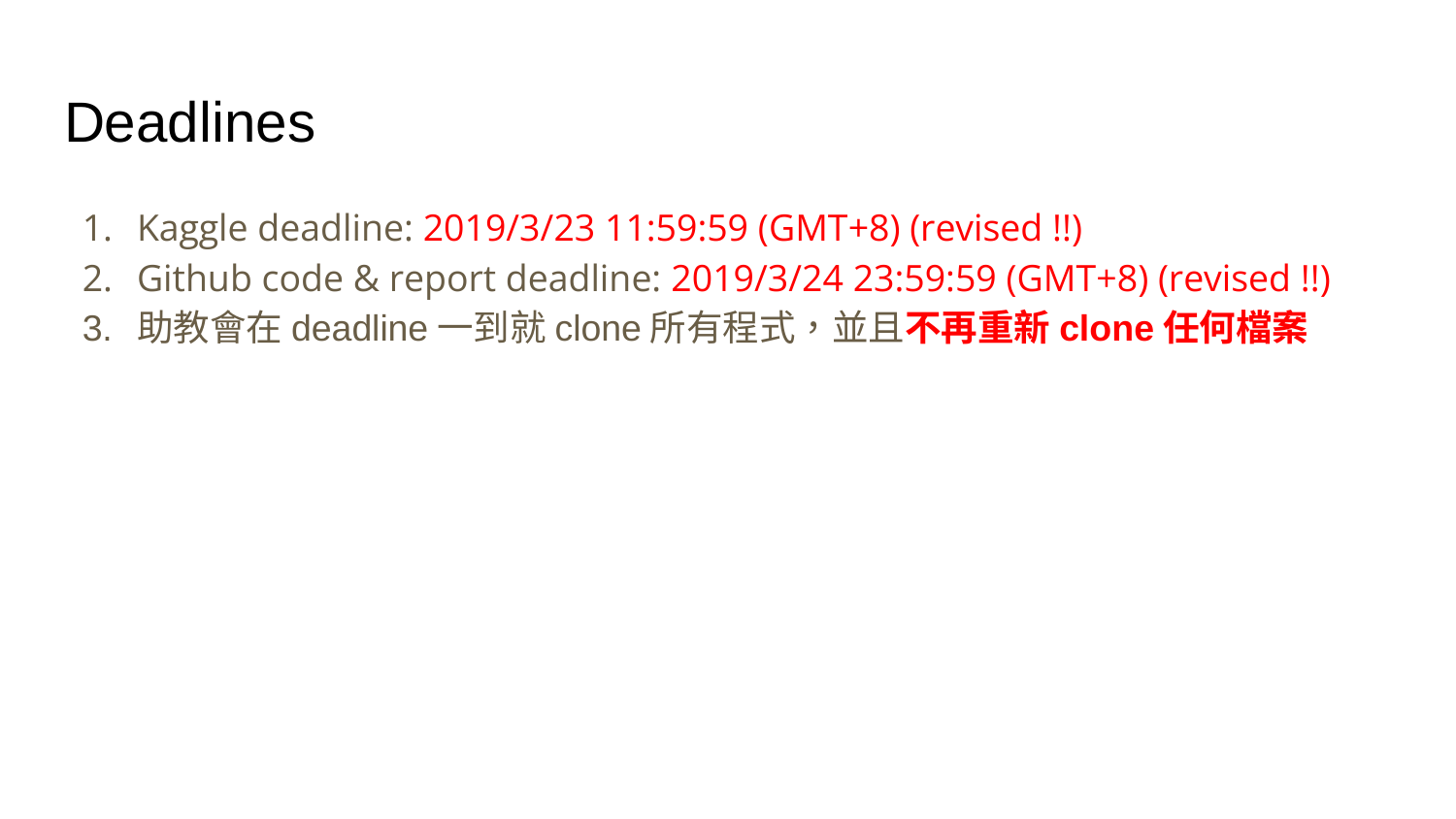

# Deadlines
Kaggle deadline: 2019/3/23 11:59:59 (GMT+8) (revised !!)
Github code & report deadline: 2019/3/24 23:59:59 (GMT+8) (revised !!)
助教會在deadline一到就clone所有程式，並且不再重新clone任何檔案